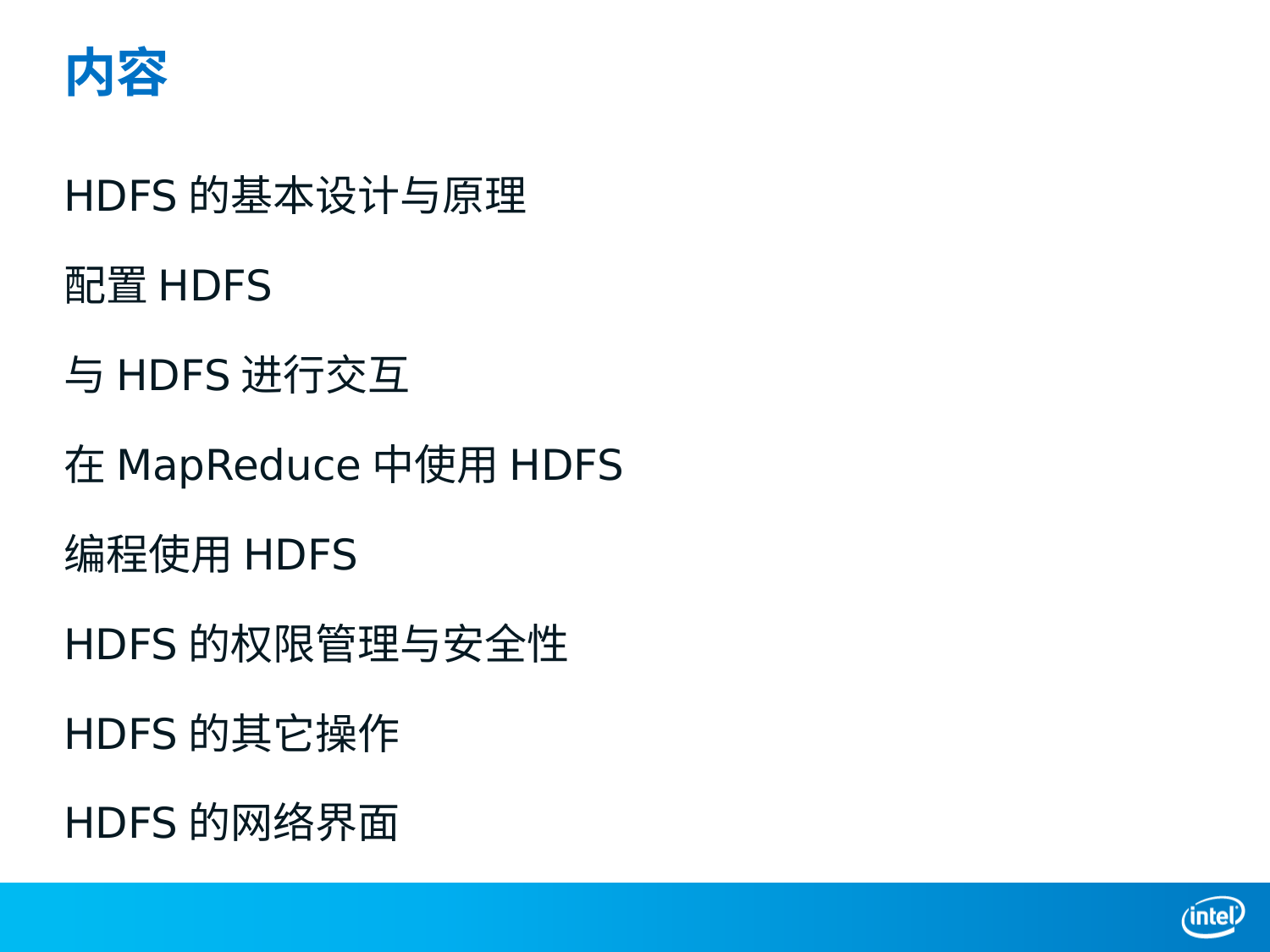

# 内容
HDFS的基本设计与原理
配置HDFS
与HDFS进行交互
在MapReduce中使用HDFS
编程使用HDFS
HDFS的权限管理与安全性
HDFS的其它操作
HDFS的网络界面